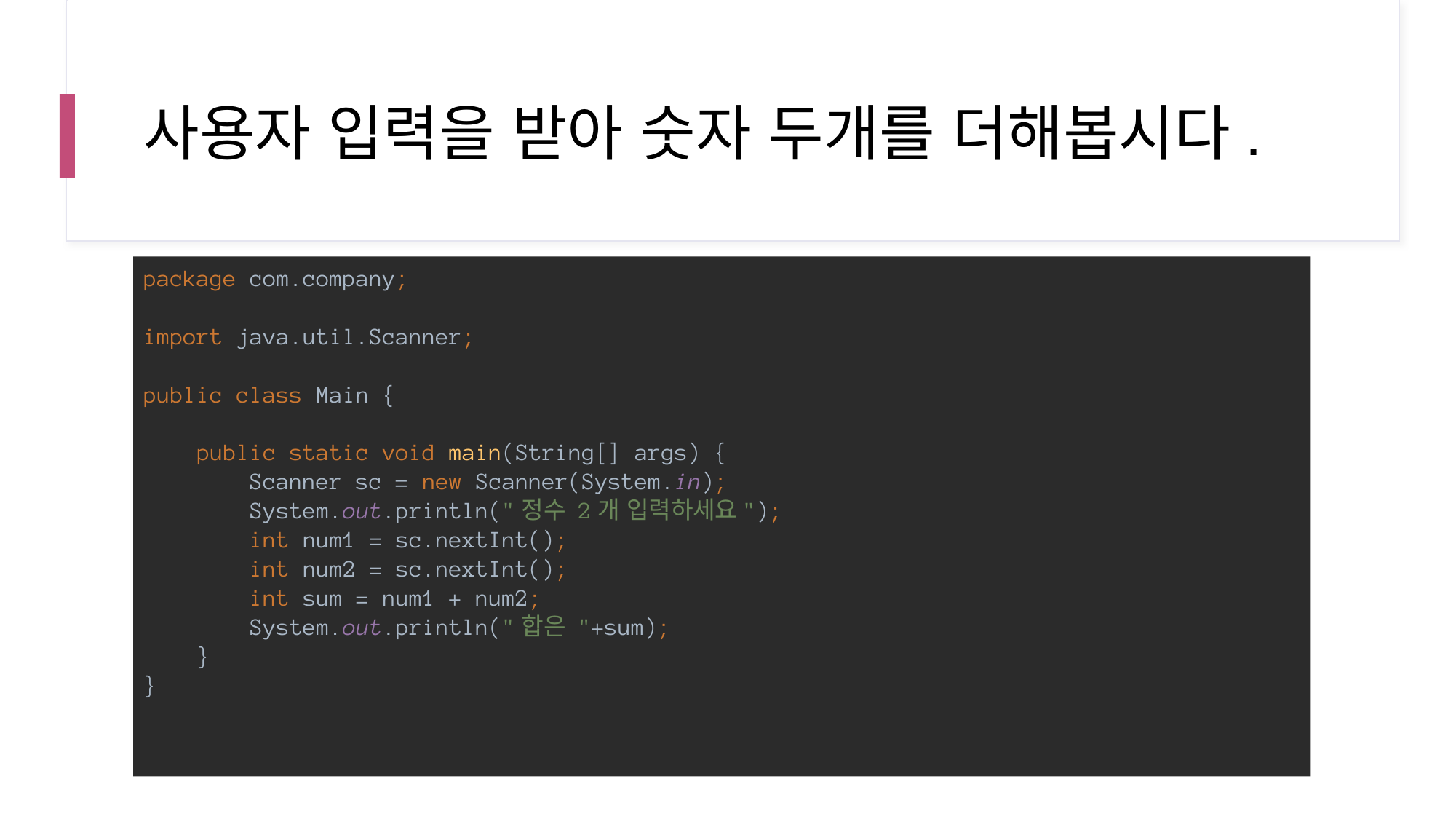

# 사용자 입력을 받아 숫자 두개를 더해봅시다.
package com.company;
import java.util.Scanner;
public class Main {
    public static void main(String[] args) {
        Scanner sc = new Scanner(System.in);
        System.out.println("정수 2개 입력하세요");
        int num1 = sc.nextInt();
        int num2 = sc.nextInt();
        int sum = num1 + num2;
        System.out.println("합은 "+sum);
    }
}